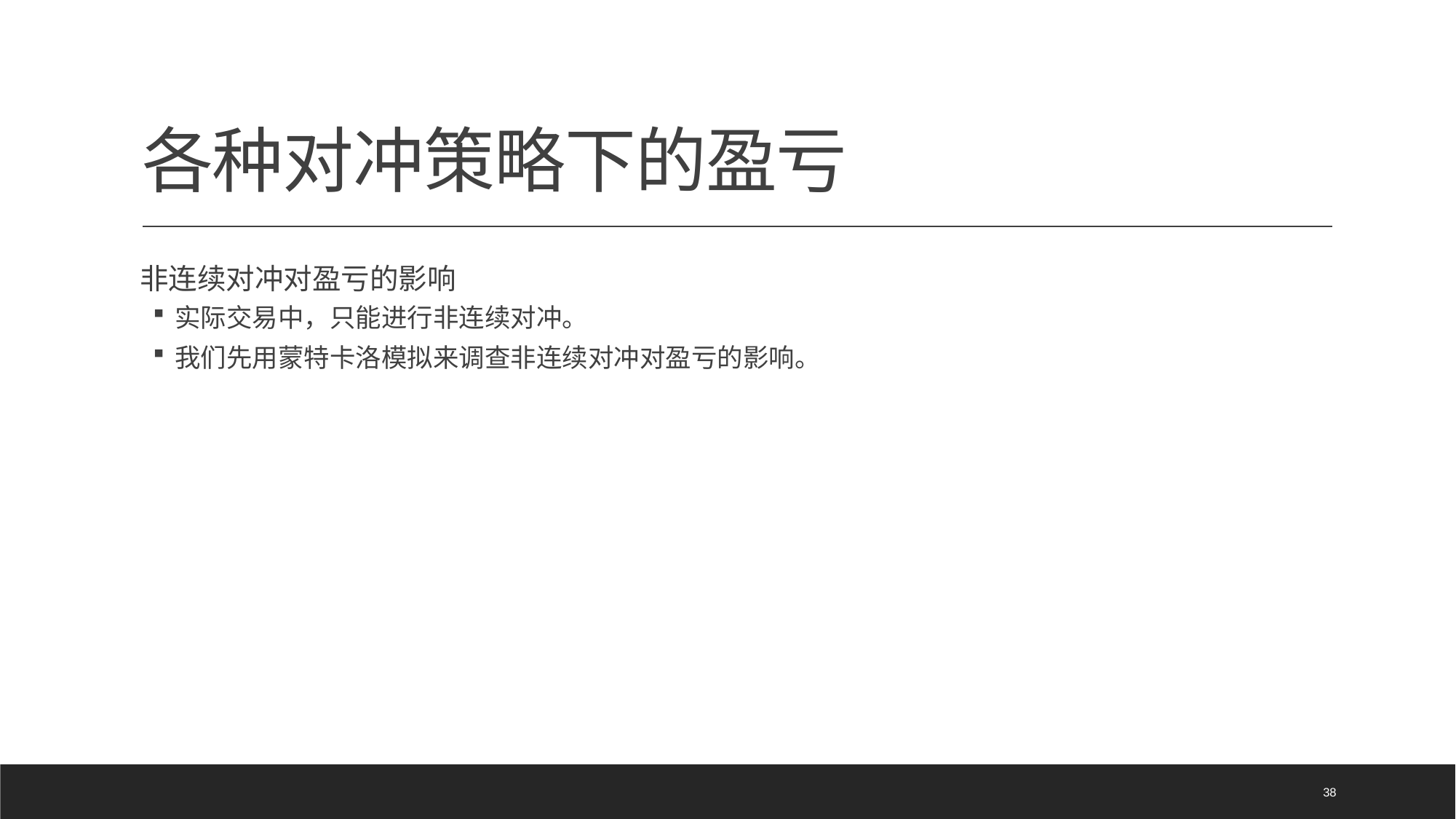

# 各种对冲策略下的盈亏
非连续对冲对盈亏的影响
实际交易中，只能进行非连续对冲。
我们先用蒙特卡洛模拟来调查非连续对冲对盈亏的影响。

38